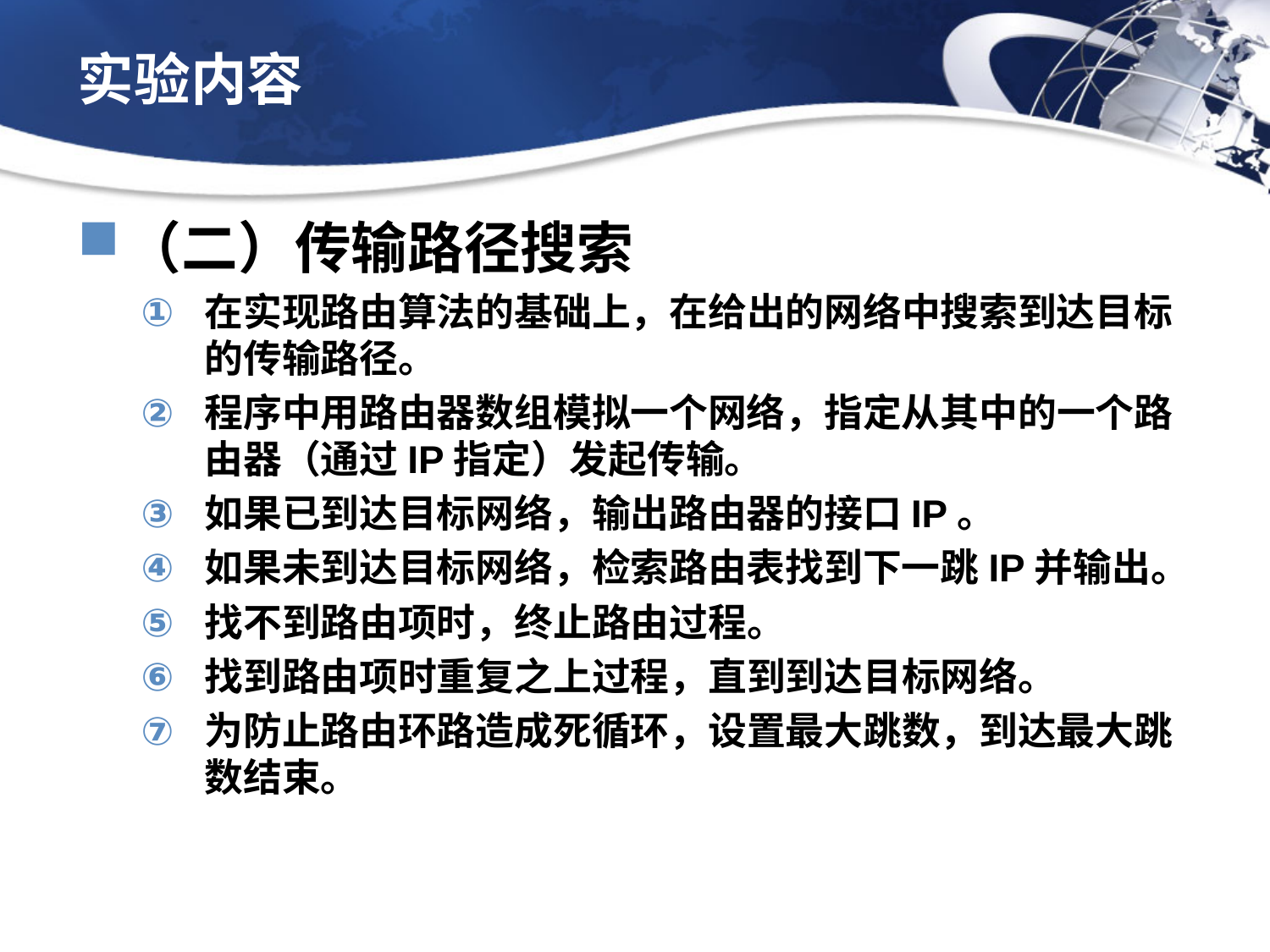

# 实验内容
（二）传输路径搜索
在实现路由算法的基础上，在给出的网络中搜索到达目标的传输路径。
程序中用路由器数组模拟一个网络，指定从其中的一个路由器（通过IP指定）发起传输。
如果已到达目标网络，输出路由器的接口IP。
如果未到达目标网络，检索路由表找到下一跳IP并输出。
找不到路由项时，终止路由过程。
找到路由项时重复之上过程，直到到达目标网络。
为防止路由环路造成死循环，设置最大跳数，到达最大跳数结束。